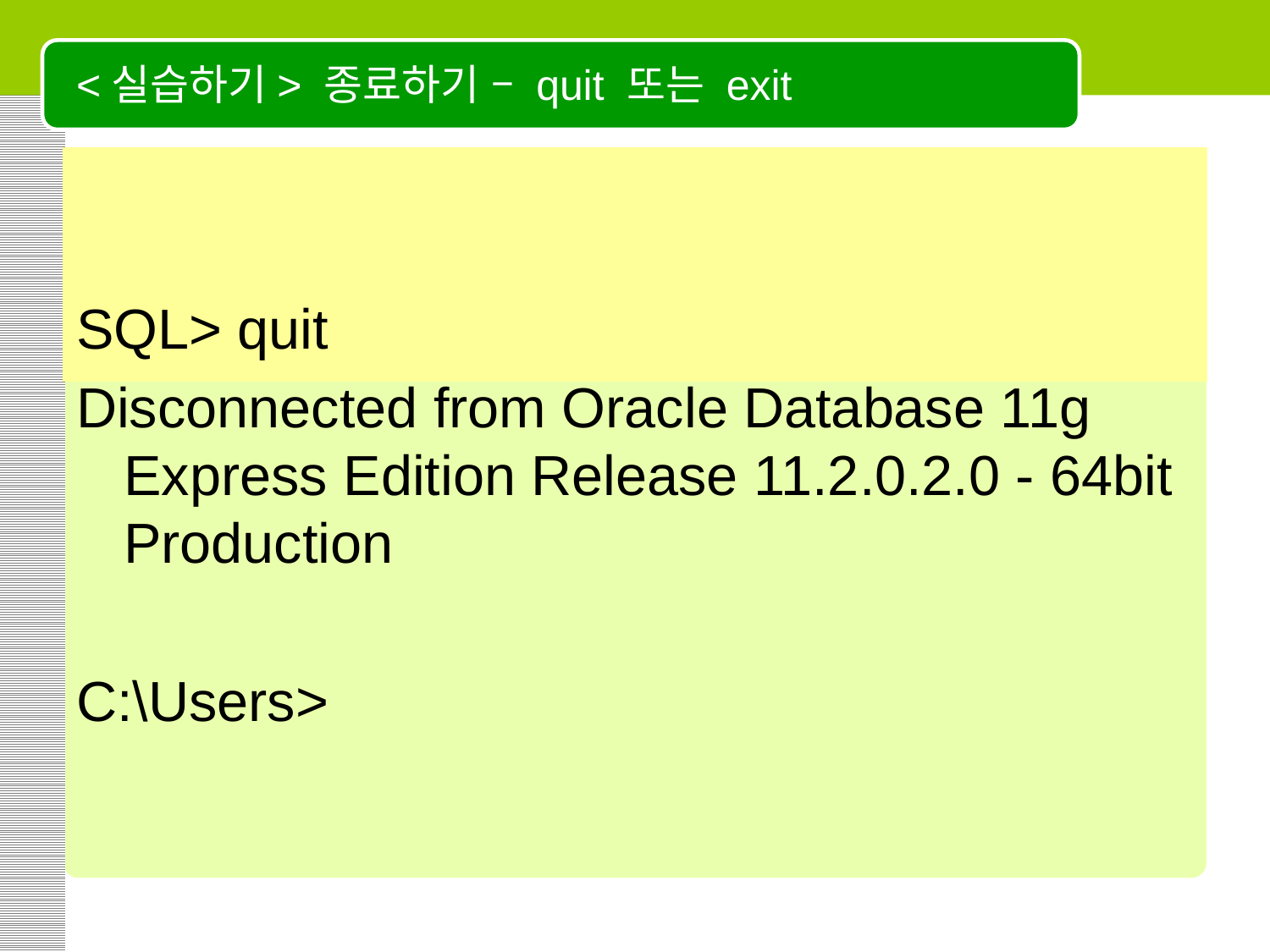

# <실습하기> 종료하기 – quit 또는 exit

SQL> quit
Disconnected from Oracle Database 11g Express Edition Release 11.2.0.2.0 - 64bit Production

C:\Users>